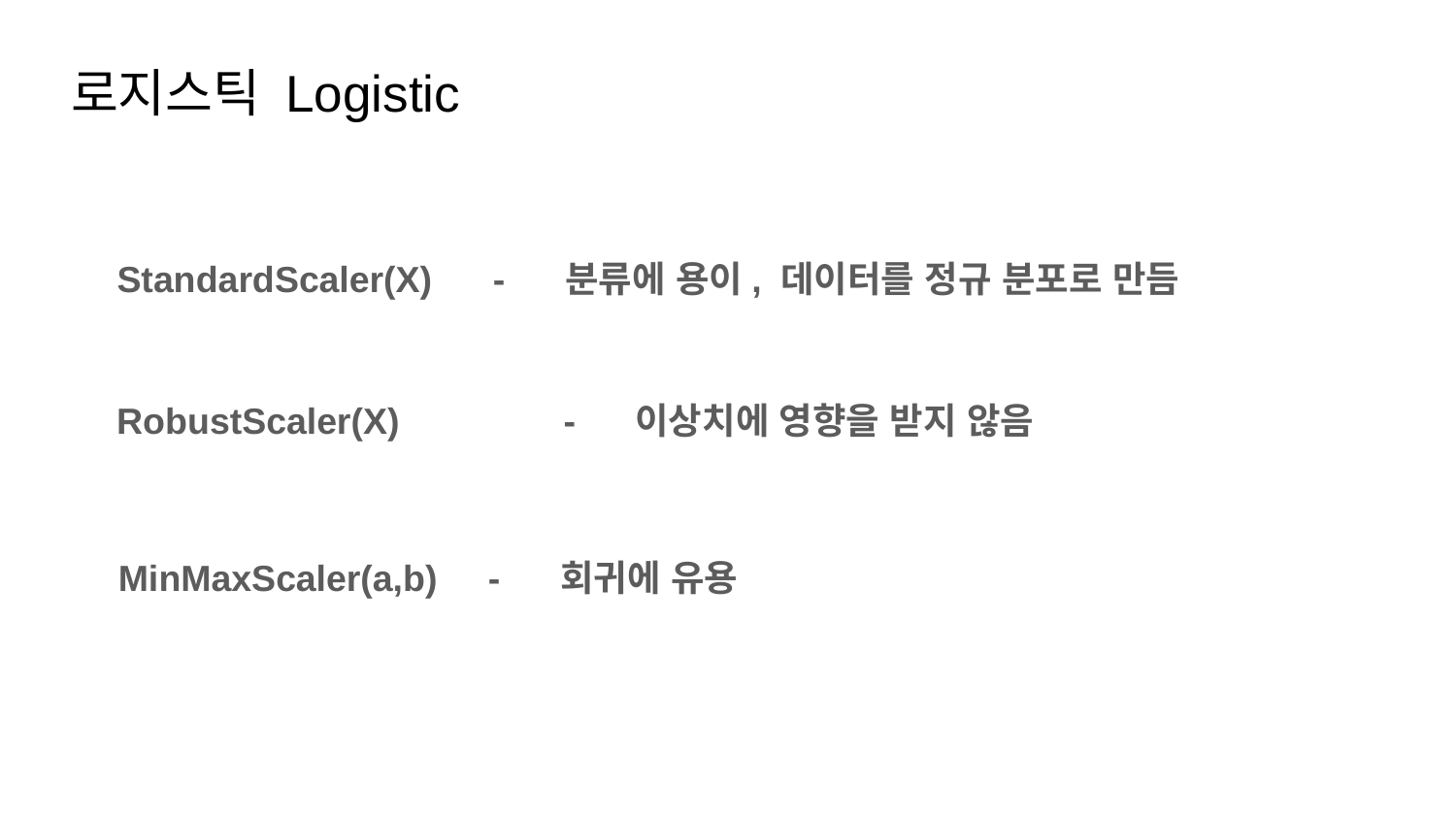

# 로지스틱 Logistic
StandardScaler(X)      -     분류에 용이, 데이터를 정규 분포로 만듬
RobustScaler(X)    	 -     이상치에 영향을 받지 않음
MinMaxScaler(a,b)     -     회귀에 유용